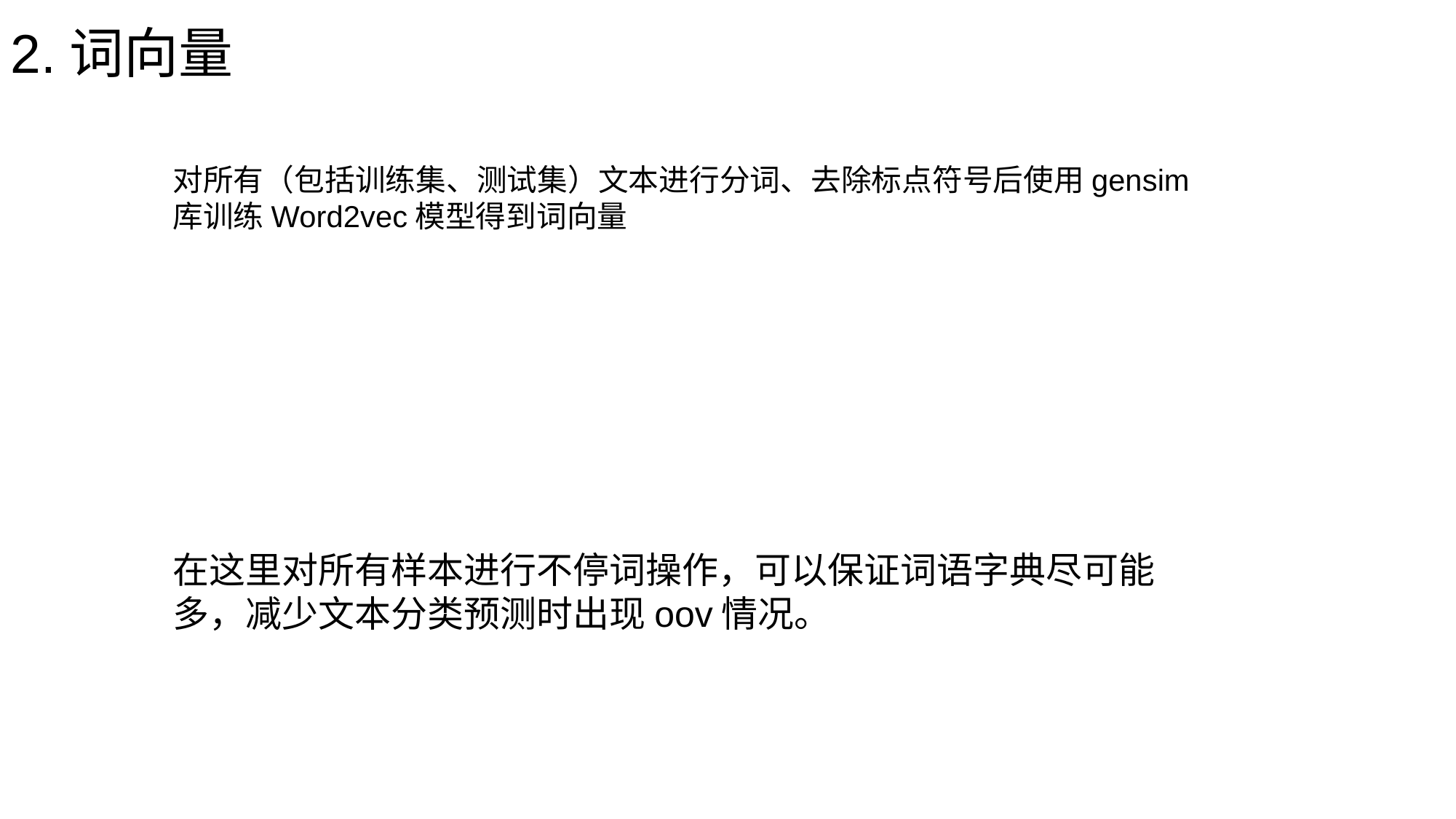

2.词向量
对所有（包括训练集、测试集）文本进行分词、去除标点符号后使用gensim库训练Word2vec模型得到词向量
在这里对所有样本进行不停词操作，可以保证词语字典尽可能多，减少文本分类预测时出现oov情况。